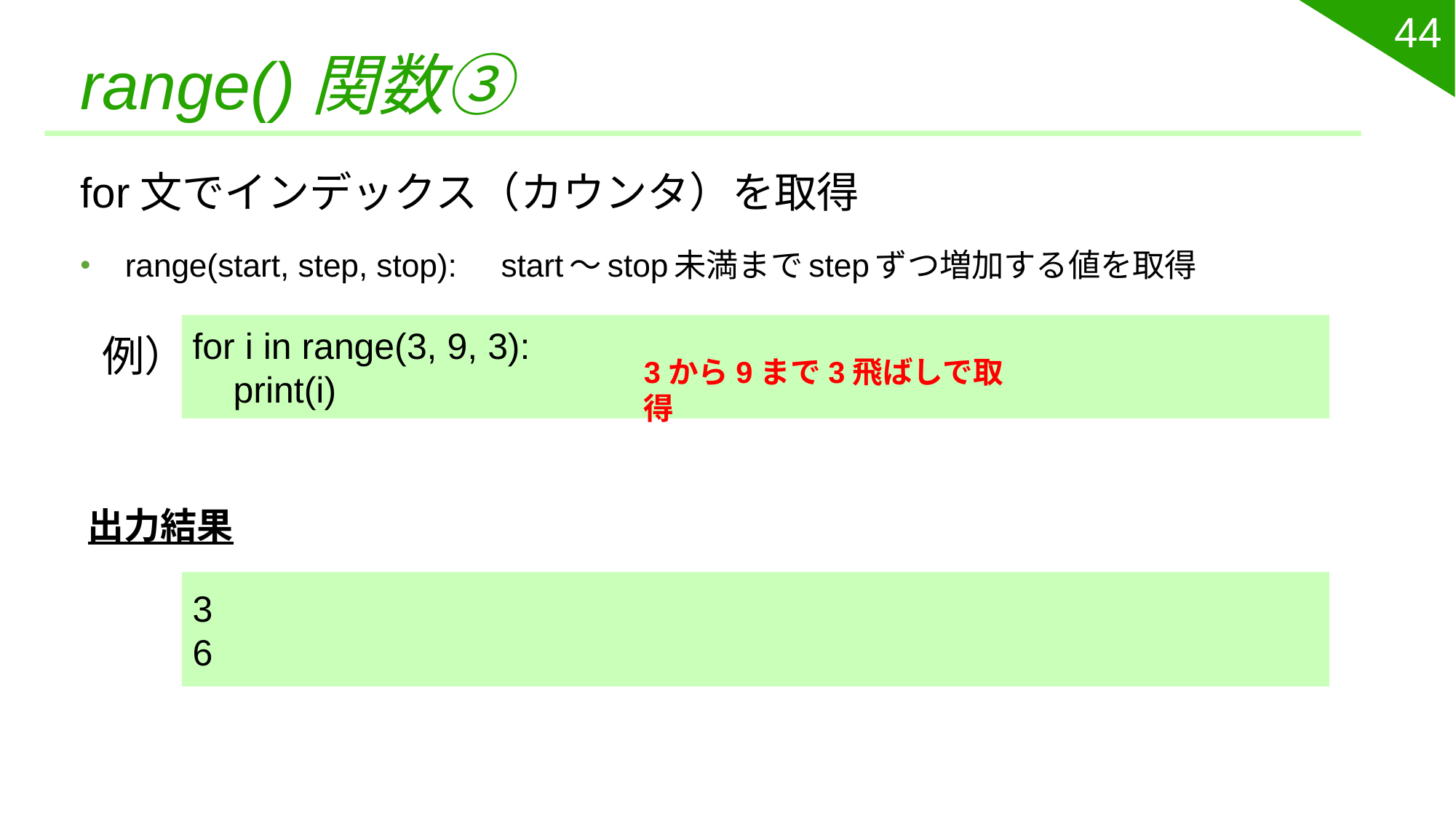

44
# range()関数③
for文でインデックス（カウンタ）を取得
range(start, step, stop):　start～stop未満までstepずつ増加する値を取得

例）
for i in range(3, 9, 3):
    print(i)
3から9まで3飛ばしで取得
出力結果

3
6